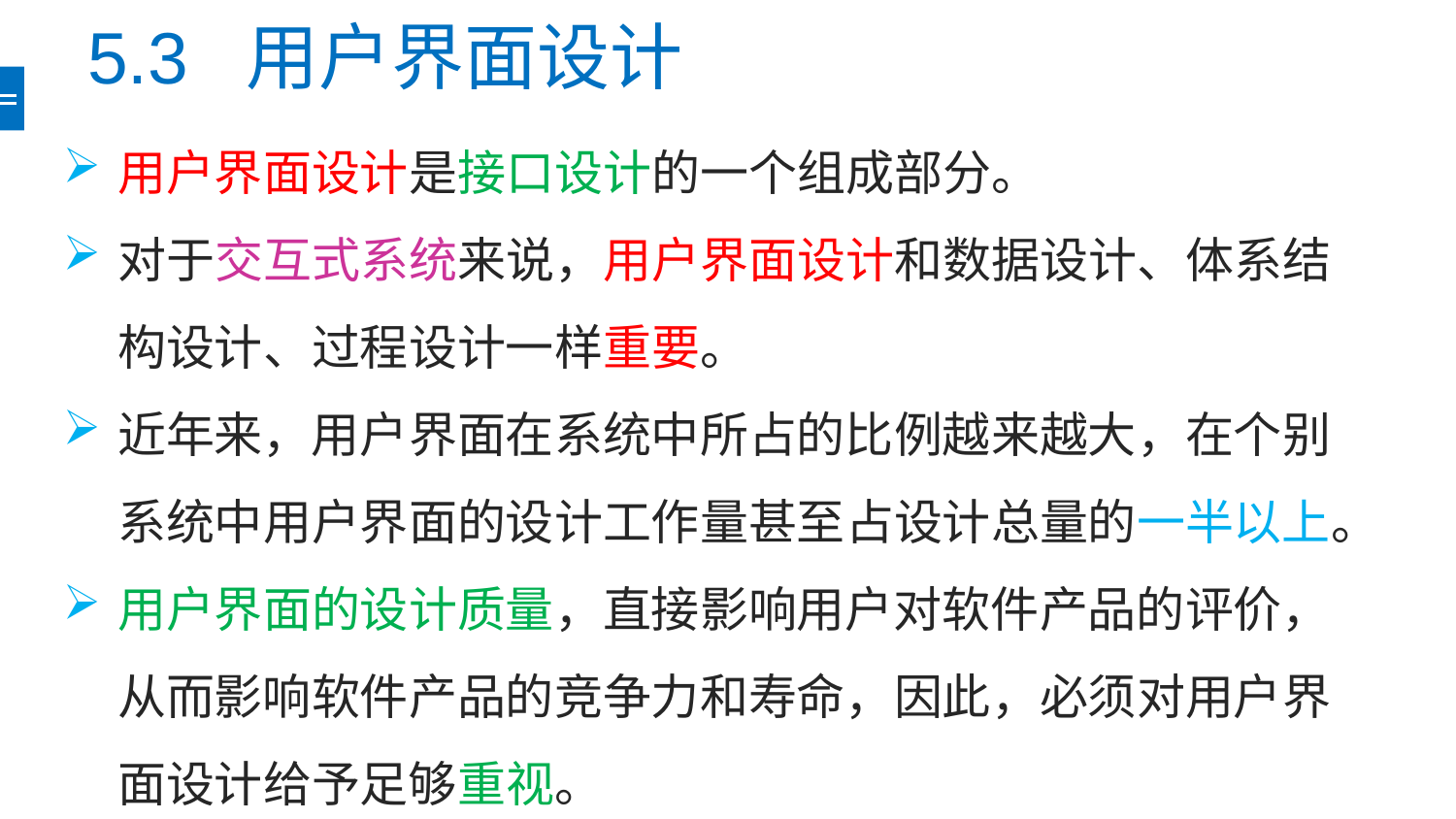

# 5.3  用户界面设计
用户界面设计是接口设计的一个组成部分。
对于交互式系统来说，用户界面设计和数据设计、体系结构设计、过程设计一样重要。
近年来，用户界面在系统中所占的比例越来越大，在个别系统中用户界面的设计工作量甚至占设计总量的一半以上。
用户界面的设计质量，直接影响用户对软件产品的评价，从而影响软件产品的竞争力和寿命，因此，必须对用户界面设计给予足够重视。